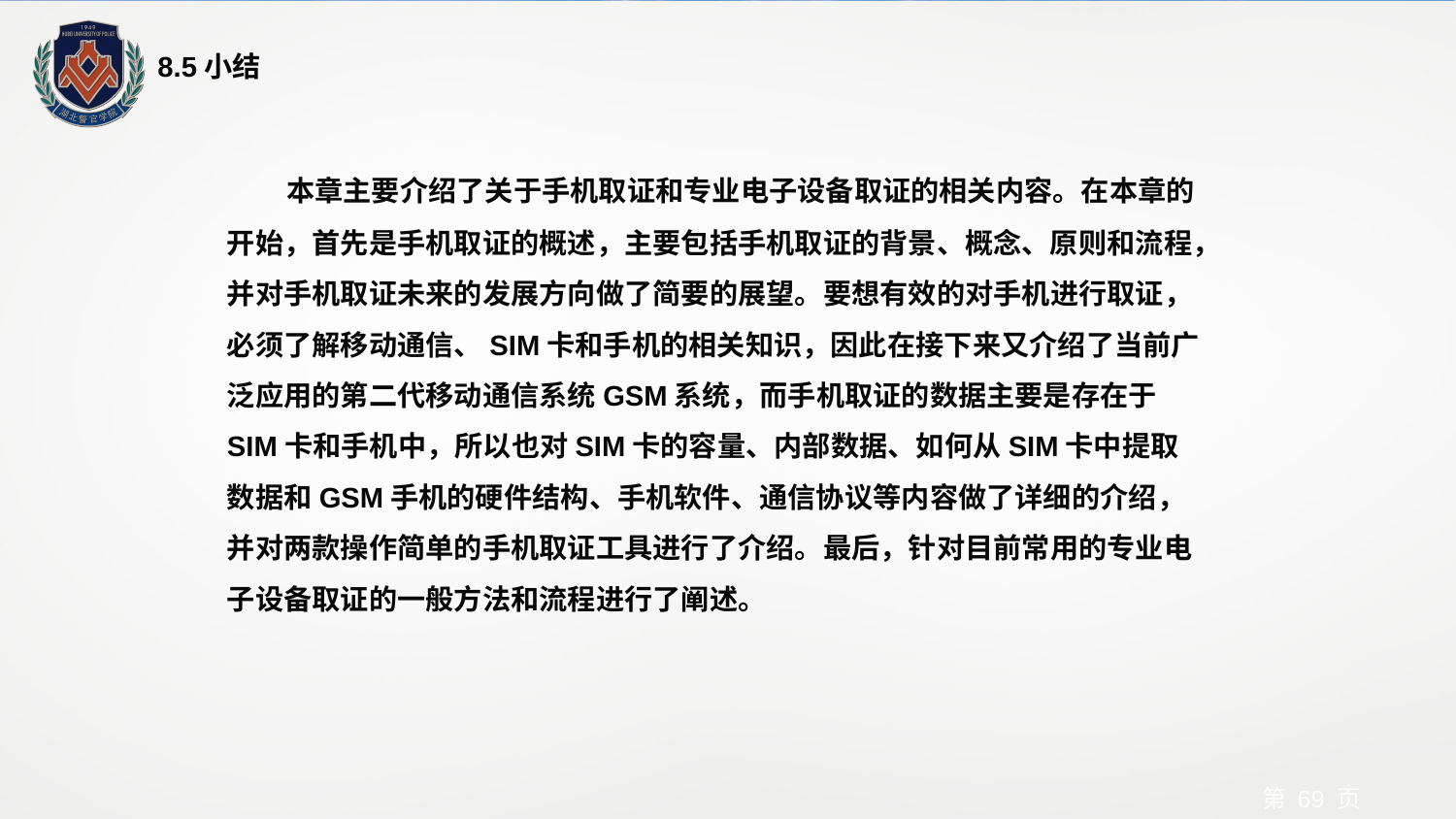

8.5小结
 本章主要介绍了关于手机取证和专业电子设备取证的相关内容。在本章的开始，首先是手机取证的概述，主要包括手机取证的背景、概念、原则和流程，并对手机取证未来的发展方向做了简要的展望。要想有效的对手机进行取证，必须了解移动通信、SIM卡和手机的相关知识，因此在接下来又介绍了当前广泛应用的第二代移动通信系统GSM系统，而手机取证的数据主要是存在于SIM卡和手机中，所以也对SIM卡的容量、内部数据、如何从SIM卡中提取数据和GSM手机的硬件结构、手机软件、通信协议等内容做了详细的介绍，并对两款操作简单的手机取证工具进行了介绍。最后，针对目前常用的专业电子设备取证的一般方法和流程进行了阐述。

图9-16 正版软件文件列表机关键文件的属性